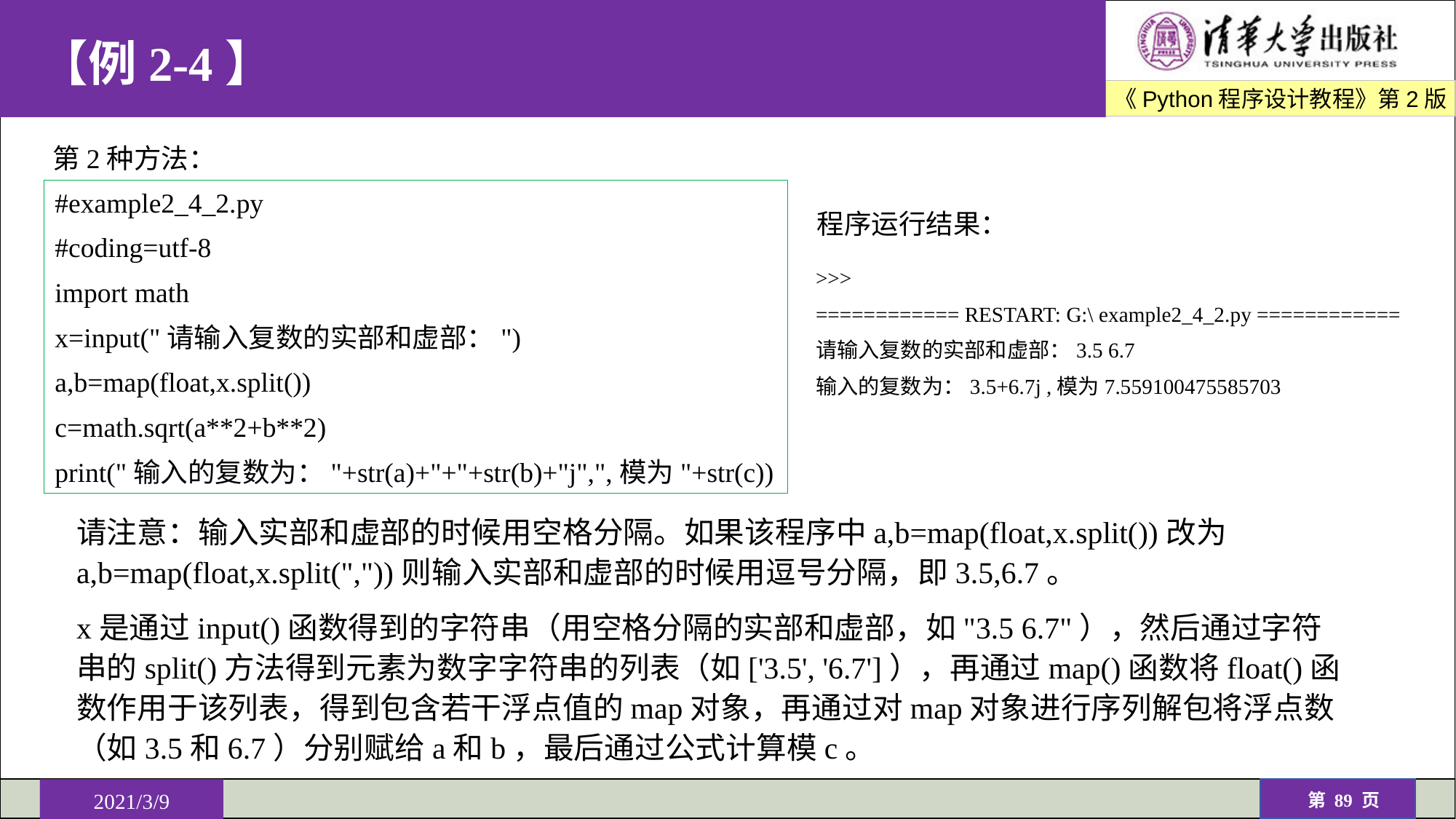

# 【例2-4】
第2种方法：
#example2_4_2.py
#coding=utf-8
import math
x=input("请输入复数的实部和虚部：")
a,b=map(float,x.split())
c=math.sqrt(a**2+b**2)
print("输入的复数为："+str(a)+"+"+str(b)+"j",",模为"+str(c))
程序运行结果：
>>>
============ RESTART: G:\ example2_4_2.py ============
请输入复数的实部和虚部：3.5 6.7
输入的复数为：3.5+6.7j ,模为7.559100475585703
请注意：输入实部和虚部的时候用空格分隔。如果该程序中a,b=map(float,x.split())改为a,b=map(float,x.split(","))则输入实部和虚部的时候用逗号分隔，即3.5,6.7。
x是通过input()函数得到的字符串（用空格分隔的实部和虚部，如"3.5 6.7"），然后通过字符串的split()方法得到元素为数字字符串的列表（如['3.5', '6.7']），再通过map()函数将float()函数作用于该列表，得到包含若干浮点值的map对象，再通过对map对象进行序列解包将浮点数（如3.5和6.7）分别赋给a和b，最后通过公式计算模c。